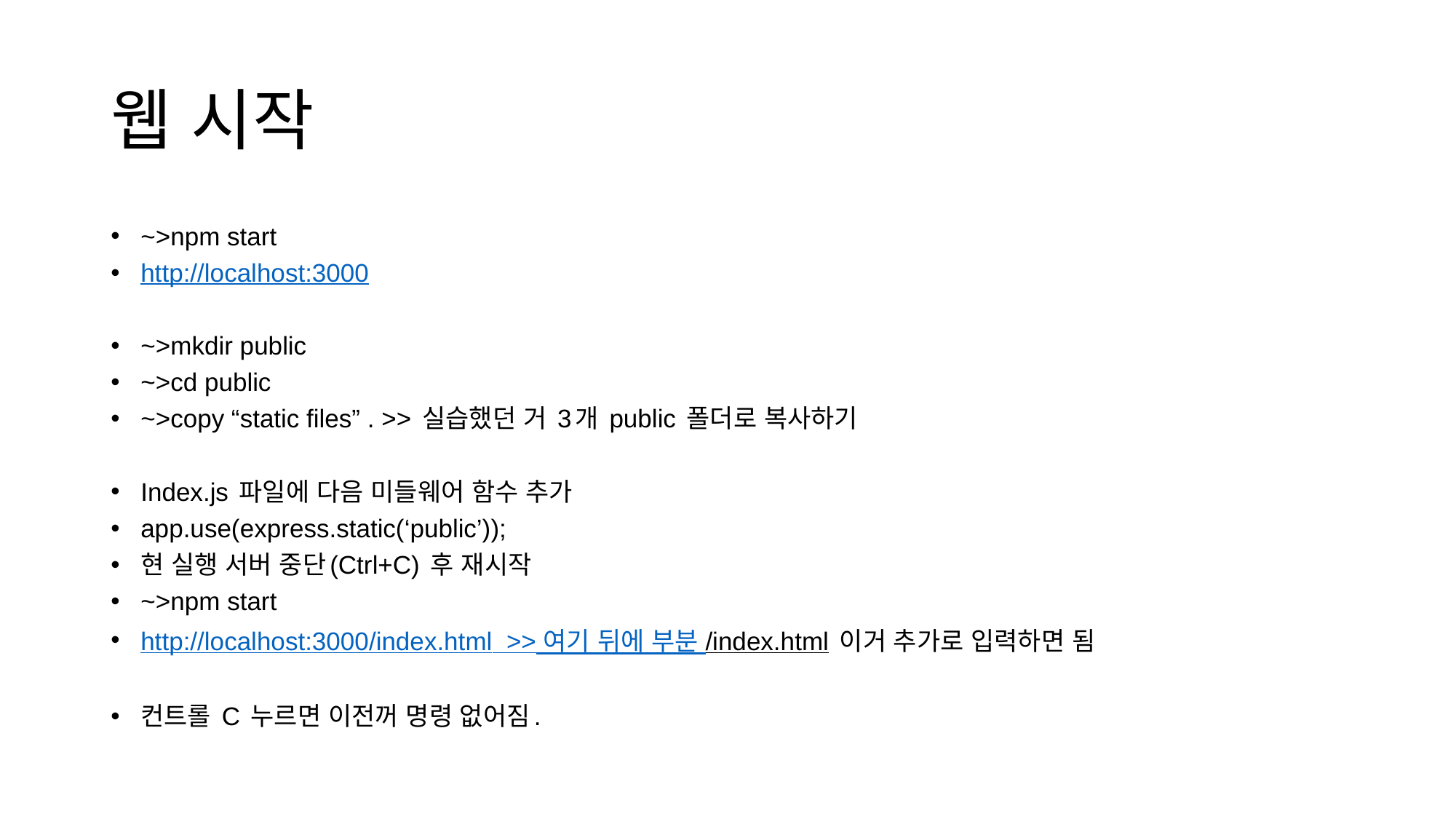

# 웹 시작
~>npm start
http://localhost:3000

~>mkdir public
~>cd public
~>copy “static files” . >> 실습했던 거 3개 public 폴더로 복사하기

Index.js 파일에 다음 미들웨어 함수 추가
app.use(express.static(‘public’));
현 실행 서버 중단(Ctrl+C) 후 재시작
~>npm start
http://localhost:3000/index.html  >> 여기 뒤에 부분 /index.html 이거 추가로 입력하면 됨

컨트롤 C 누르면 이전꺼 명령 없어짐.